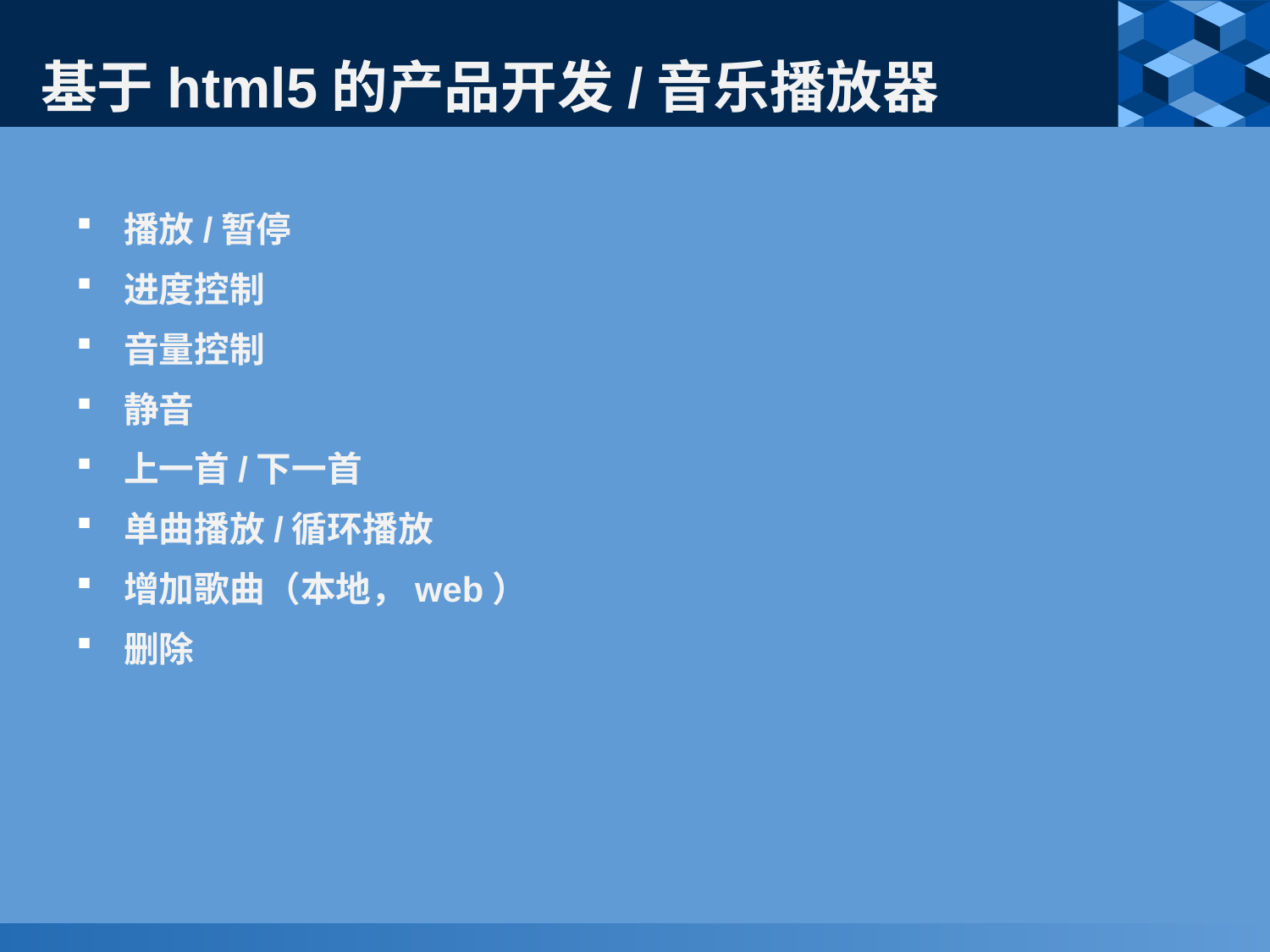

# 基于html5的产品开发/音乐播放器
播放/暂停
进度控制
音量控制
静音
上一首/下一首
单曲播放/循环播放
增加歌曲（本地，web）
删除